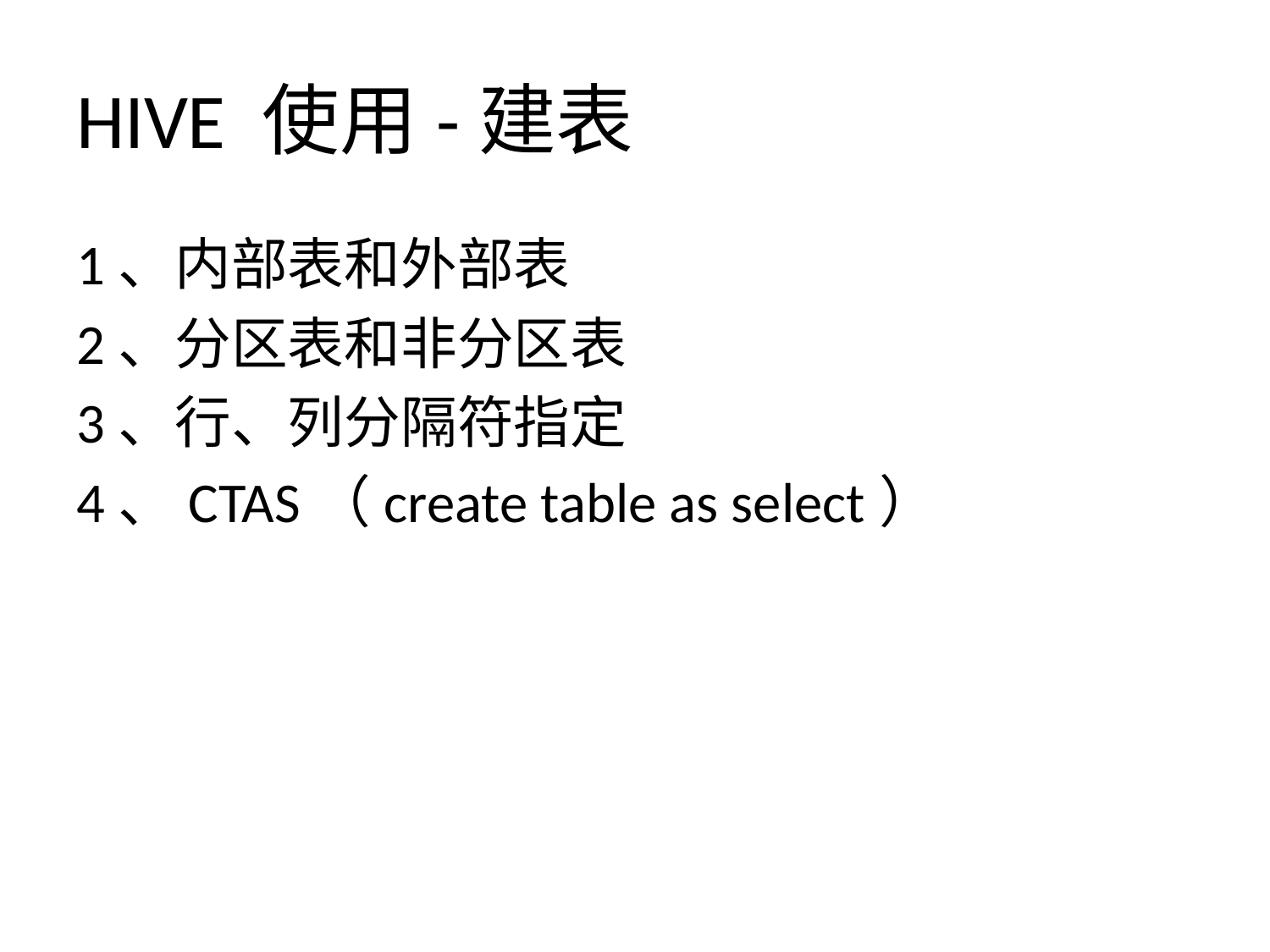

# HIVE 使用-建表
1、内部表和外部表
2、分区表和非分区表
3、行、列分隔符指定
4、CTAS（create table as select）